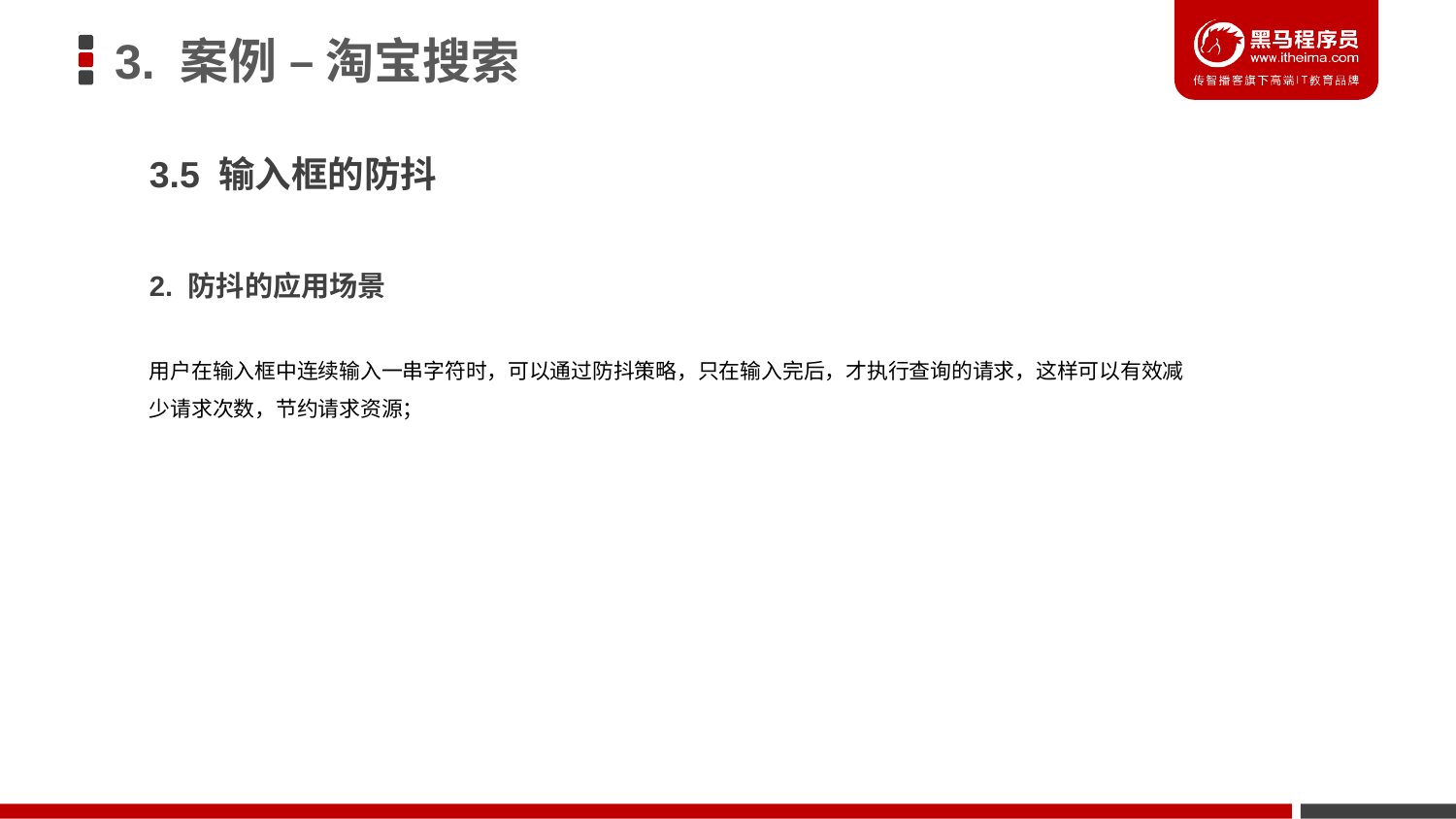

# 3. 案例 – 淘宝搜索
3.5 输入框的防抖
2. 防抖的应用场景
用户在输入框中连续输入一串字符时，可以通过防抖策略，只在输入完后，才执行查询的请求，这样可以有效减少请求次数，节约请求资源；